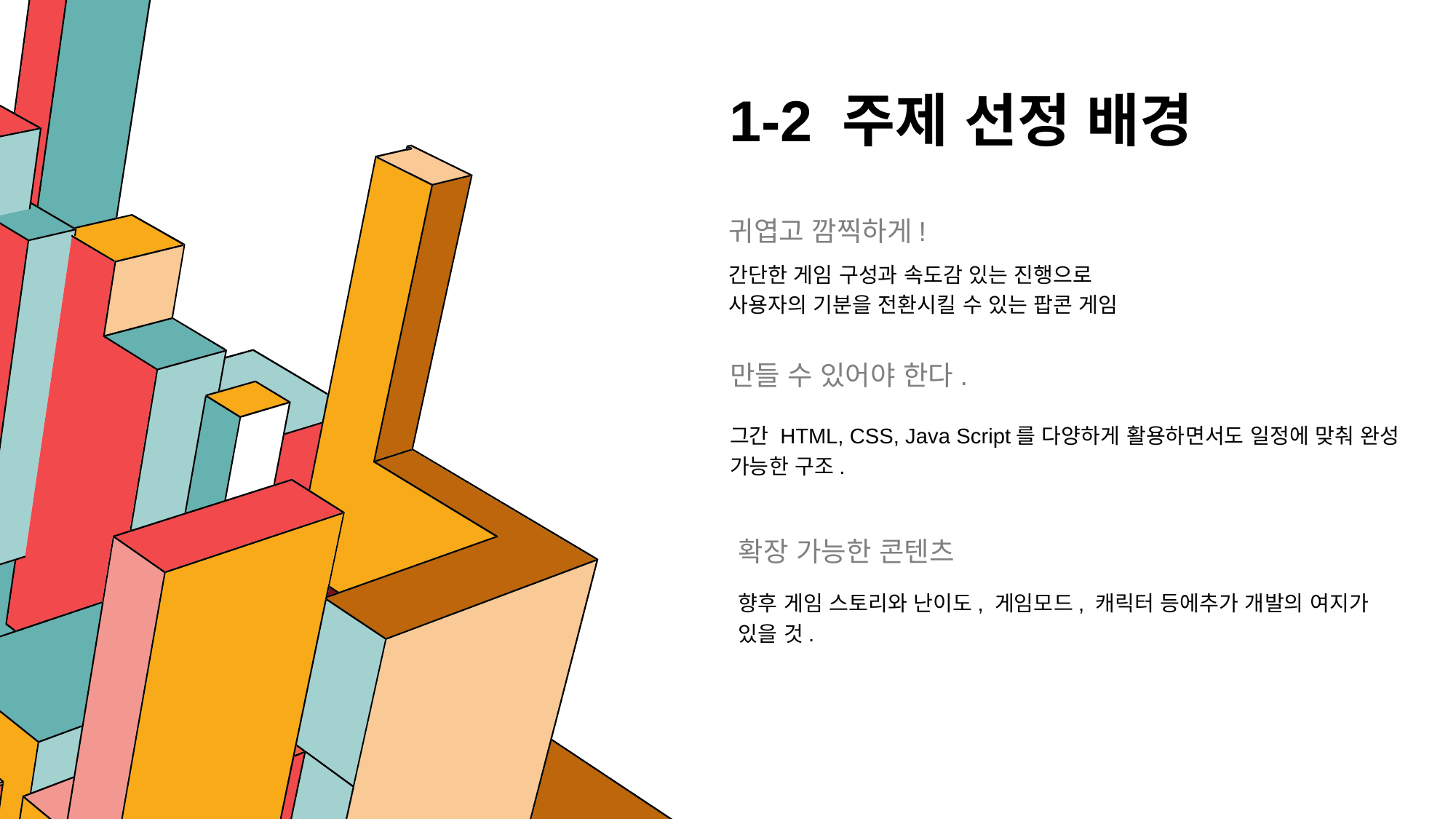

# 1-2 주제 선정 배경
귀엽고 깜찍하게!
간단한 게임 구성과 속도감 있는 진행으로
사용자의 기분을 전환시킬 수 있는 팝콘 게임
만들 수 있어야 한다.
그간 HTML, CSS, Java Script를 다양하게 활용하면서도 일정에 맞춰 완성 가능한 구조.
확장 가능한 콘텐츠
향후 게임 스토리와 난이도, 게임모드, 캐릭터 등에추가 개발의 여지가 있을 것.